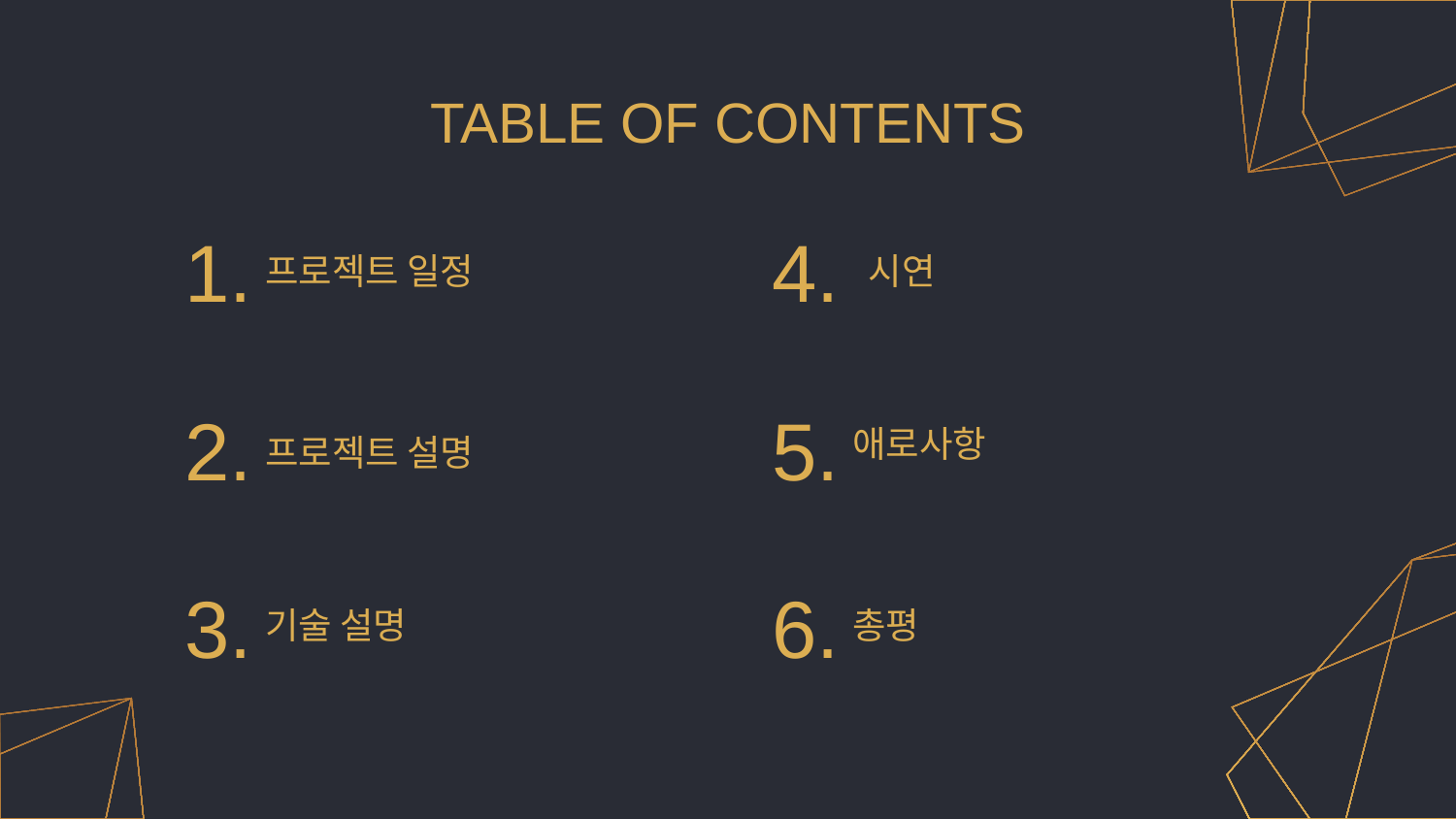

# TABLE OF CONTENTS
1.
4.
프로젝트 일정
시연
2.
5.
애로사항
프로젝트 설명
3.
6.
기술 설명
총평